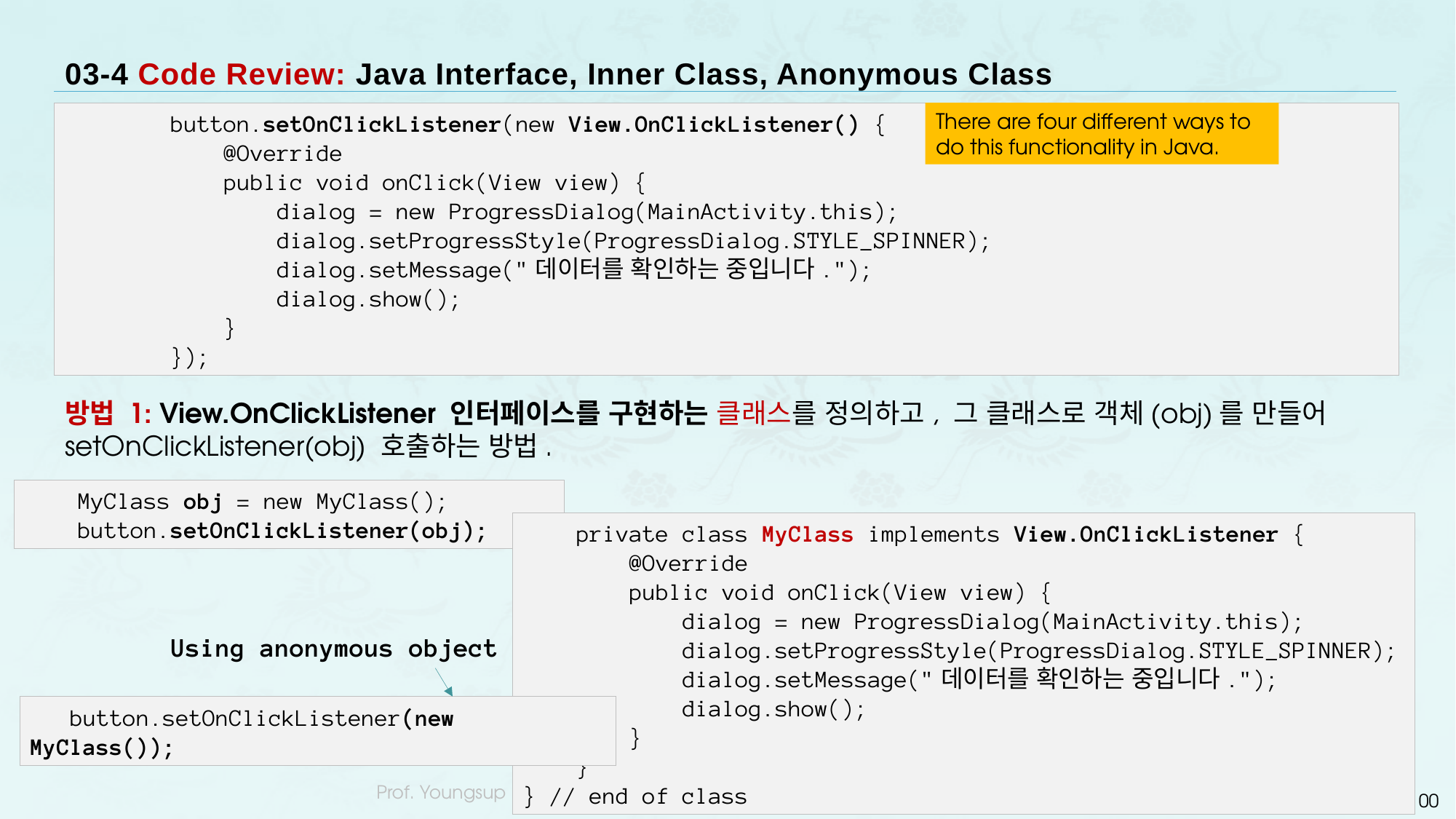

# 03-4 Code Review: Java Interface, Inner Class, Anonymous Class
        button.setOnClickListener(new View.OnClickListener() {
            @Override
            public void onClick(View view) {
                dialog = new ProgressDialog(MainActivity.this);
                dialog.setProgressStyle(ProgressDialog.STYLE_SPINNER);
                dialog.setMessage("데이터를 확인하는 중입니다.");
                dialog.show();
            }
        });
There are four different ways to do this functionality in Java.
방법 1: View.OnClickListener 인터페이스를 구현하는 클래스를 정의하고, 그 클래스로 객체(obj)를 만들어 setOnClickListener(obj) 호출하는 방법.

    MyClass obj = new MyClass();
    button.setOnClickListener(obj);
    private class MyClass implements View.OnClickListener {
        @Override
        public void onClick(View view) {
            dialog = new ProgressDialog(MainActivity.this);
            dialog.setProgressStyle(ProgressDialog.STYLE_SPINNER);
            dialog.setMessage("데이터를 확인하는 중입니다.");
            dialog.show();
        }
    }
} // end of class
Using anonymous object
   button.setOnClickListener(new MyClass());
100